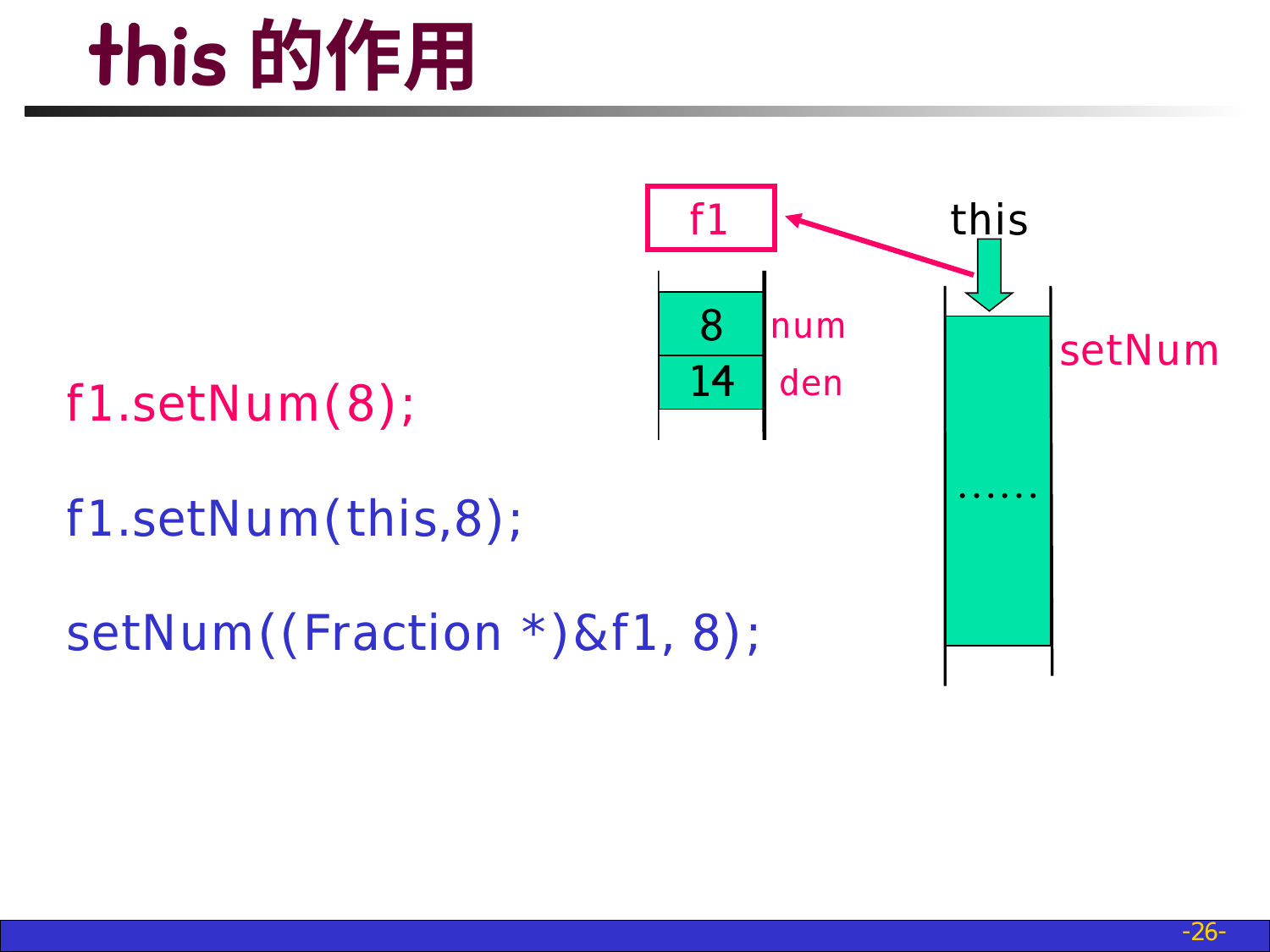

# this的作用

f1.setNum(8);

f1.setNum(this,8);

setNum((Fraction *)&f1, 8);
f1

num

8
den
14

this

……
setNum
-26-